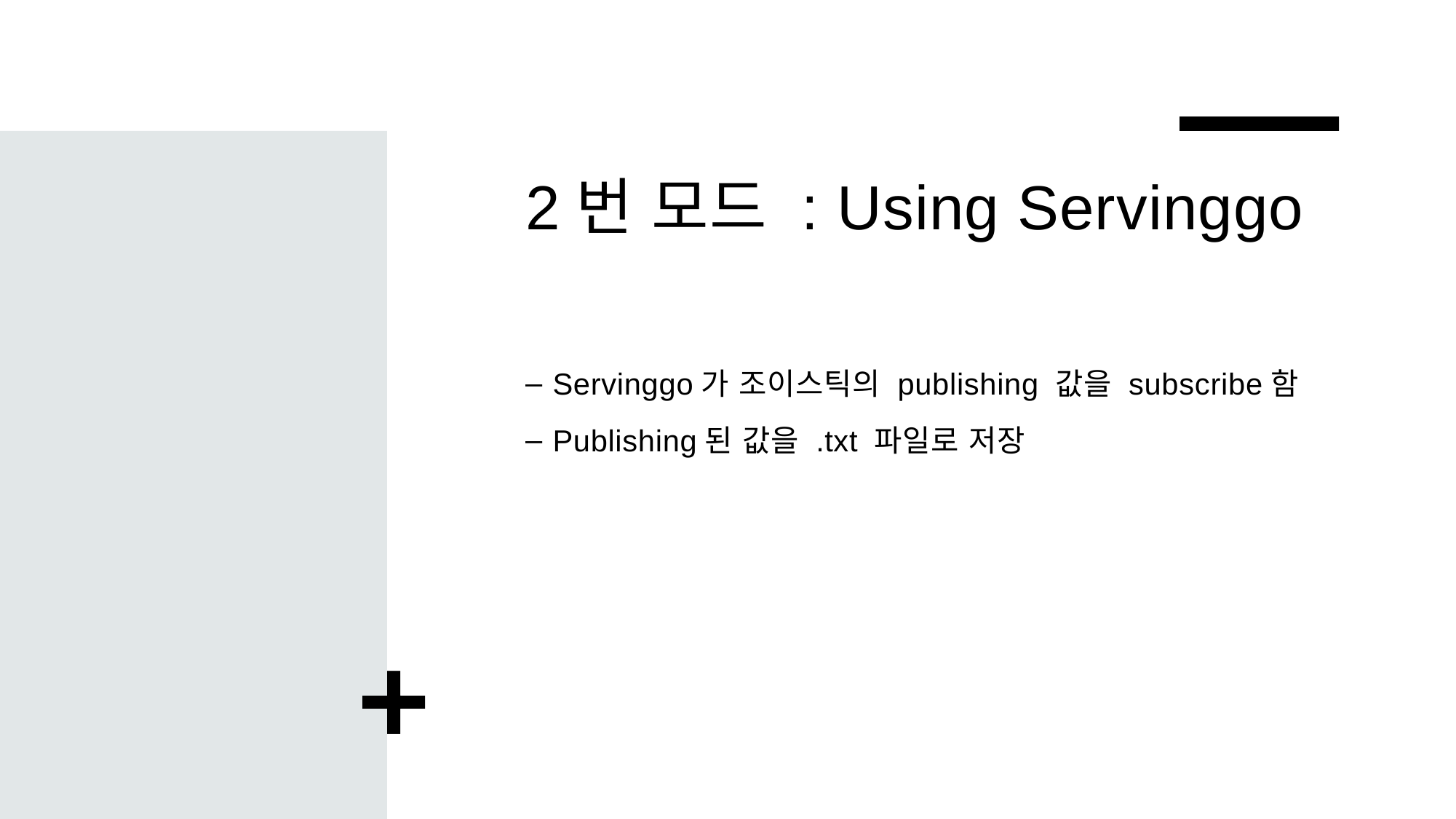

# 2번 모드 : Using Servinggo
Servinggo가 조이스틱의 publishing 값을 subscribe함
Publishing된 값을 .txt 파일로 저장